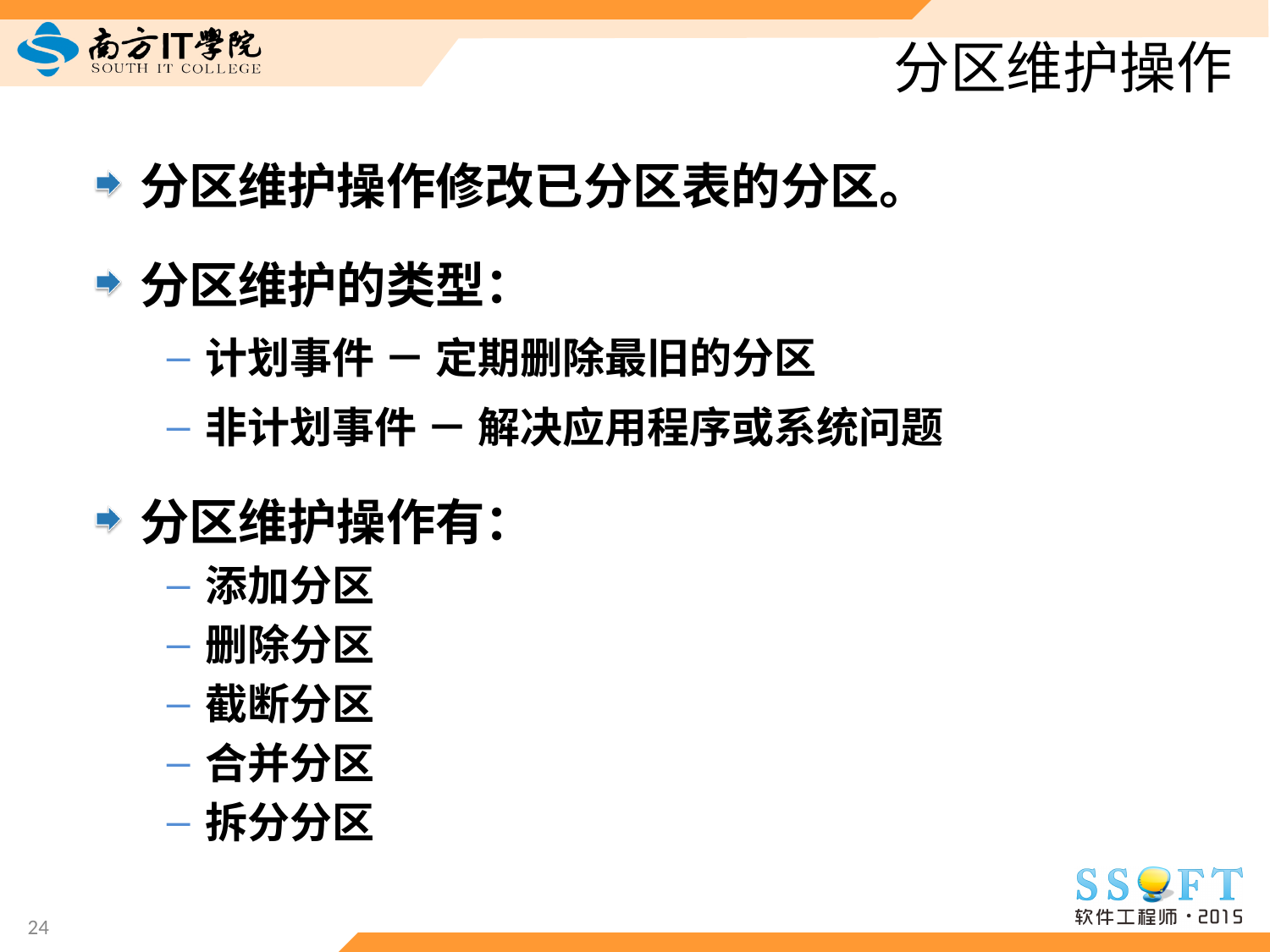

# 分区维护操作
分区维护操作修改已分区表的分区。
分区维护的类型：
计划事件 － 定期删除最旧的分区
非计划事件 － 解决应用程序或系统问题
分区维护操作有：
添加分区
删除分区
截断分区
合并分区
拆分分区
24